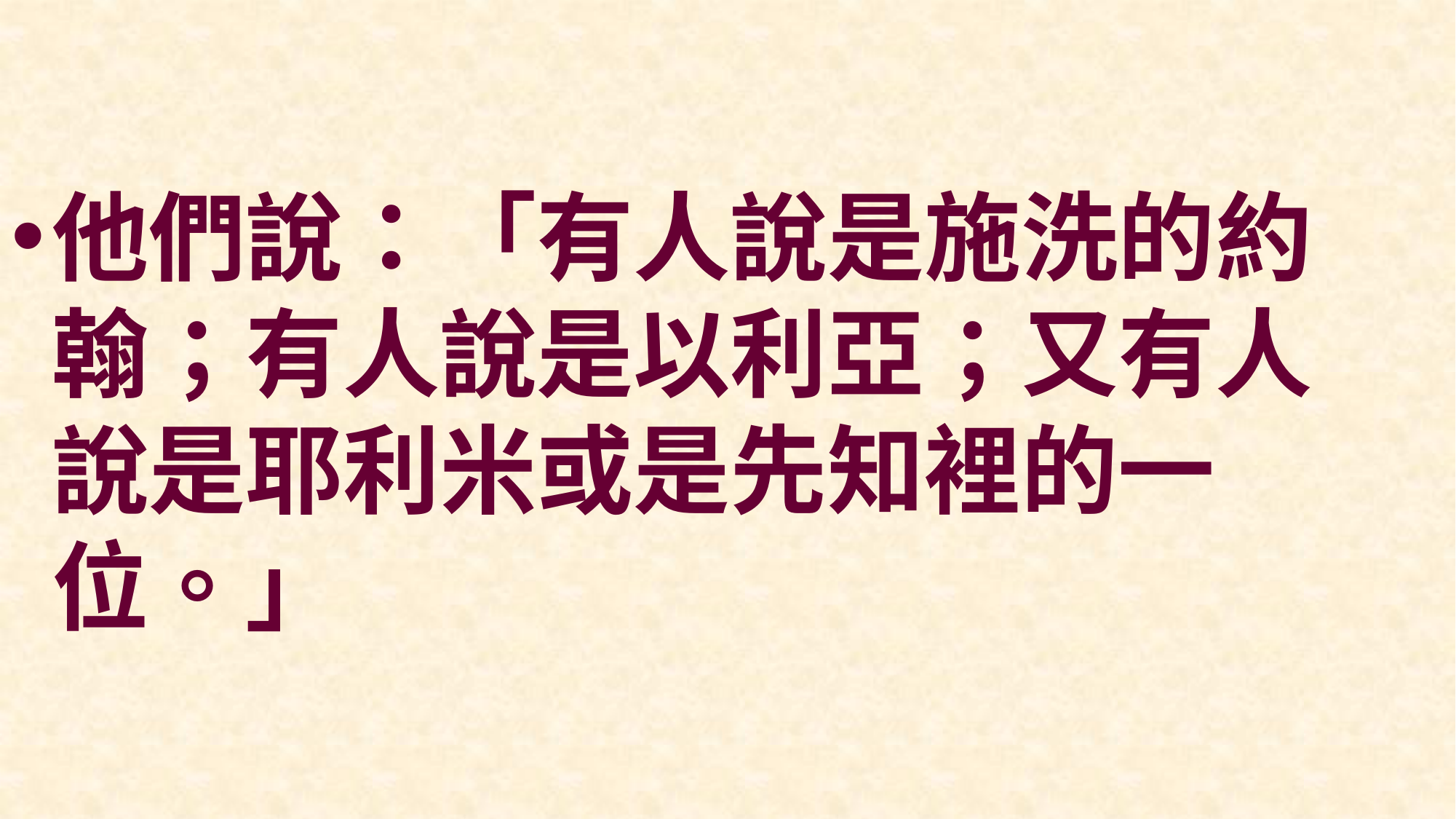

他們說：「有人說是施洗的約翰；有人說是以利亞；又有人說是耶利米或是先知裡的一位。」